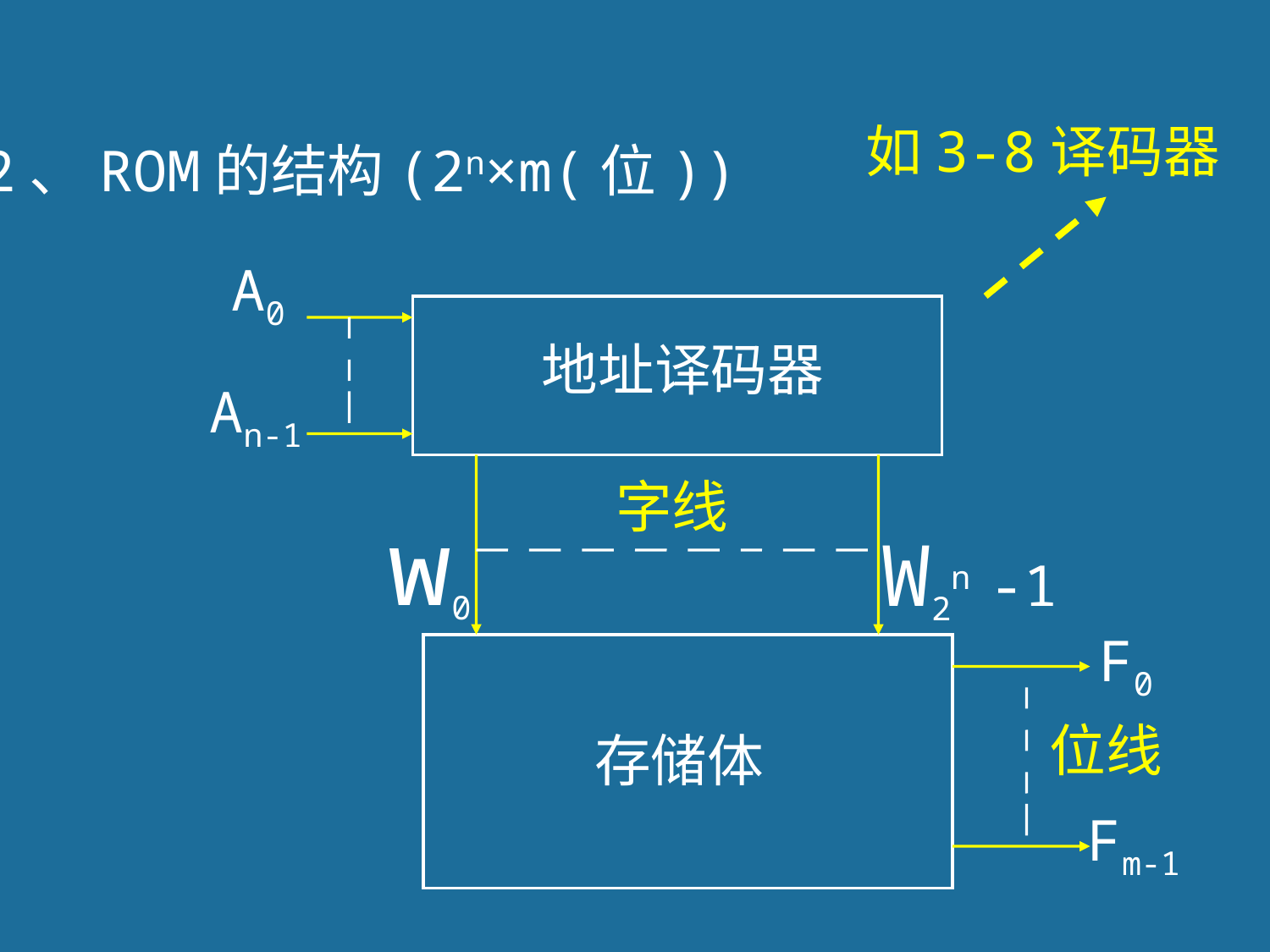

如3-8译码器
2、ROM的结构(2n×m(位))

A0

地址译码器

An-1

字线
w0
W2n -1

F0

位线
存储体

Fm-1

8